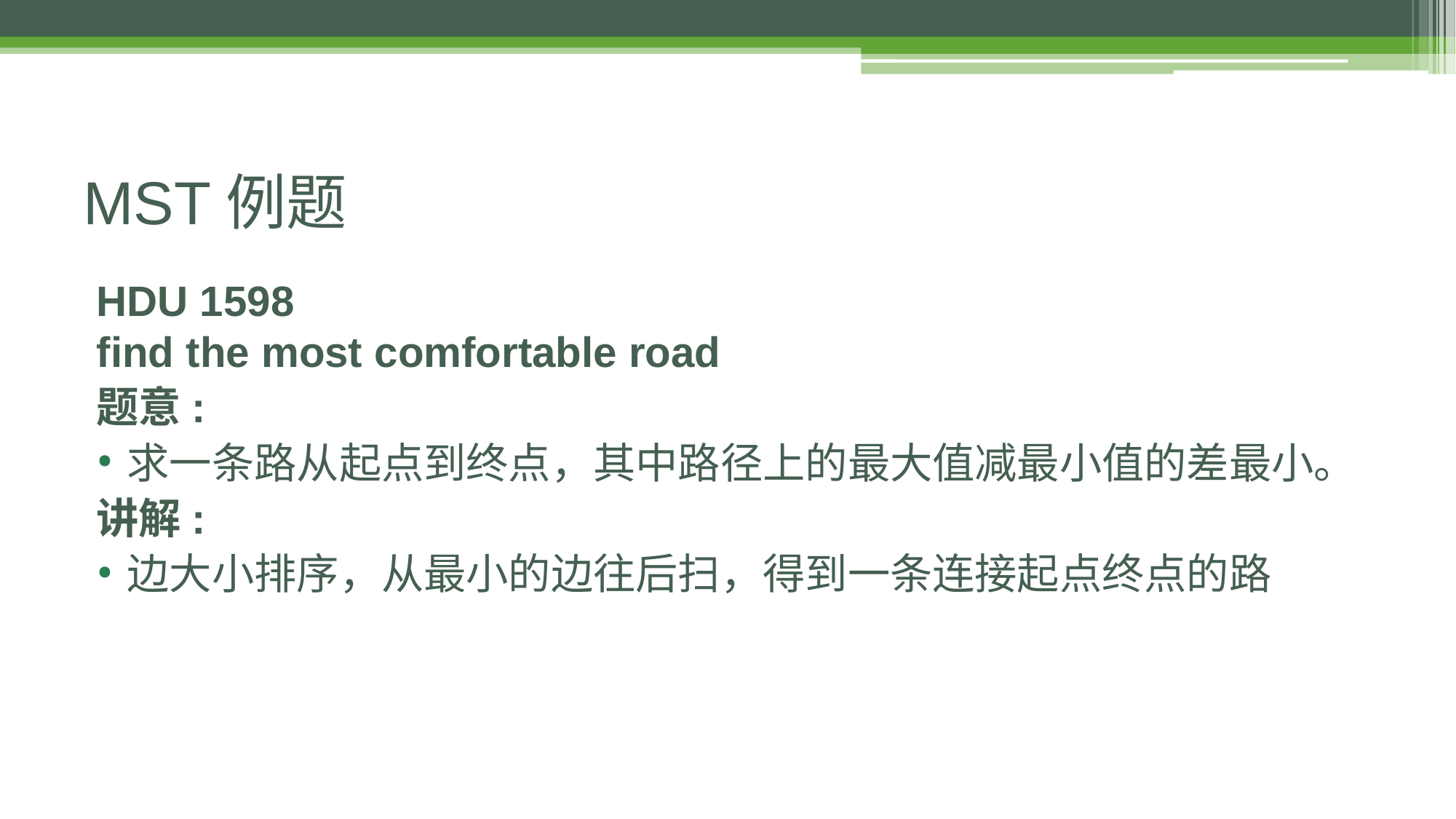

# MST例题
HDU 1598
find the most comfortable road
题意:
求一条路从起点到终点，其中路径上的最大值减最小值的差最小。
讲解:
边大小排序，从最小的边往后扫，得到一条连接起点终点的路